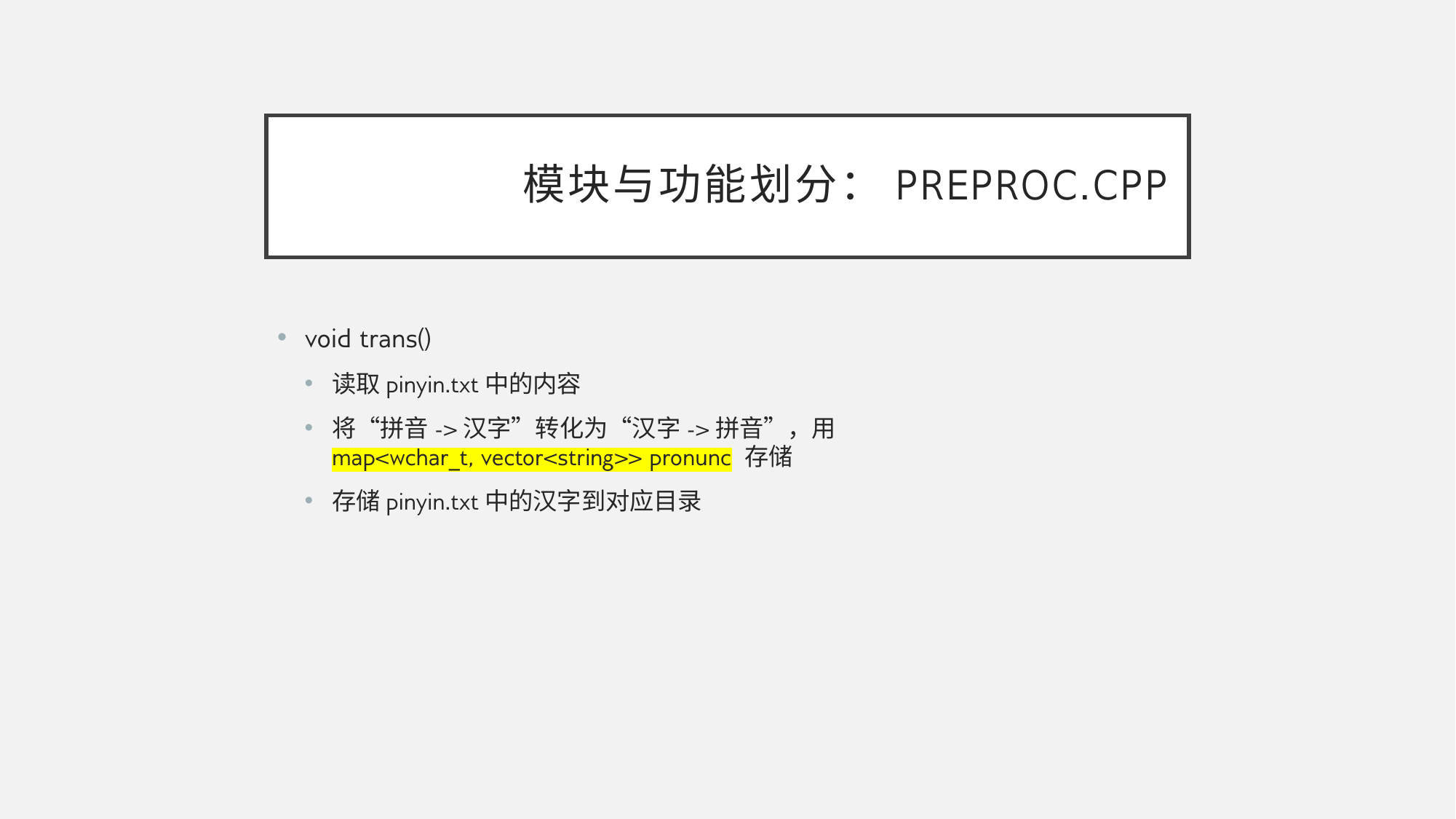

# 模块与功能划分：preproc.cpp
void trans()
读取pinyin.txt中的内容
将“拼音->汉字”转化为“汉字->拼音”，用map<wchar_t, vector<string>> pronunc 存储
存储pinyin.txt中的汉字到对应目录